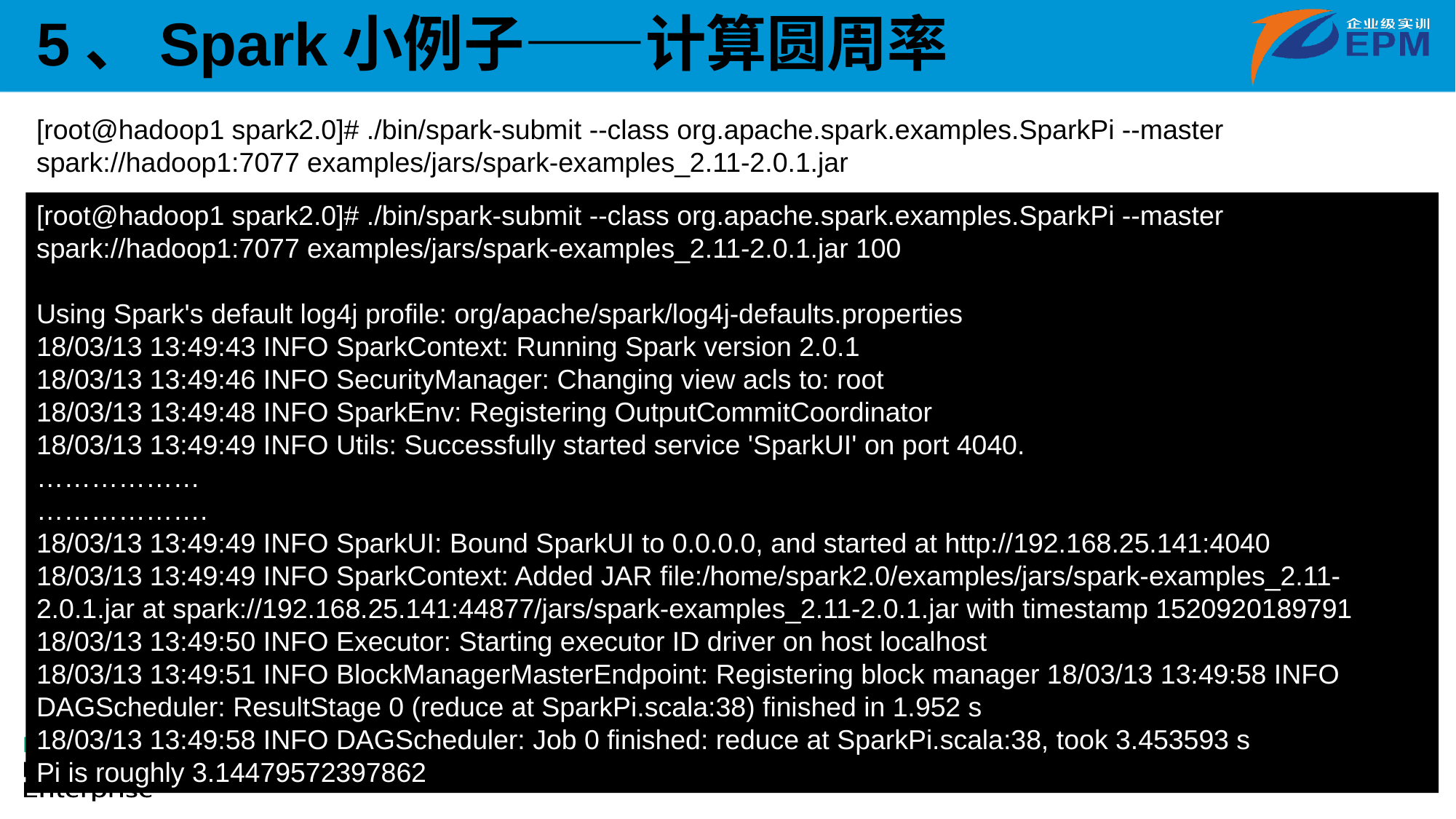

5、Spark小例子——计算圆周率
[root@hadoop1 spark2.0]# ./bin/spark-submit --class org.apache.spark.examples.SparkPi --master spark://hadoop1:7077 examples/jars/spark-examples_2.11-2.0.1.jar
[root@hadoop1 spark2.0]# ./bin/spark-submit --class org.apache.spark.examples.SparkPi --master spark://hadoop1:7077 examples/jars/spark-examples_2.11-2.0.1.jar 100

Using Spark's default log4j profile: org/apache/spark/log4j-defaults.properties
18/03/13 13:49:43 INFO SparkContext: Running Spark version 2.0.1
18/03/13 13:49:46 INFO SecurityManager: Changing view acls to: root
18/03/13 13:49:48 INFO SparkEnv: Registering OutputCommitCoordinator
18/03/13 13:49:49 INFO Utils: Successfully started service 'SparkUI' on port 4040.
………………
……………….
18/03/13 13:49:49 INFO SparkUI: Bound SparkUI to 0.0.0.0, and started at http://192.168.25.141:4040
18/03/13 13:49:49 INFO SparkContext: Added JAR file:/home/spark2.0/examples/jars/spark-examples_2.11-2.0.1.jar at spark://192.168.25.141:44877/jars/spark-examples_2.11-2.0.1.jar with timestamp 1520920189791
18/03/13 13:49:50 INFO Executor: Starting executor ID driver on host localhost
18/03/13 13:49:51 INFO BlockManagerMasterEndpoint: Registering block manager 18/03/13 13:49:58 INFO DAGScheduler: ResultStage 0 (reduce at SparkPi.scala:38) finished in 1.952 s
18/03/13 13:49:58 INFO DAGScheduler: Job 0 finished: reduce at SparkPi.scala:38, took 3.453593 s
Pi is roughly 3.14479572397862